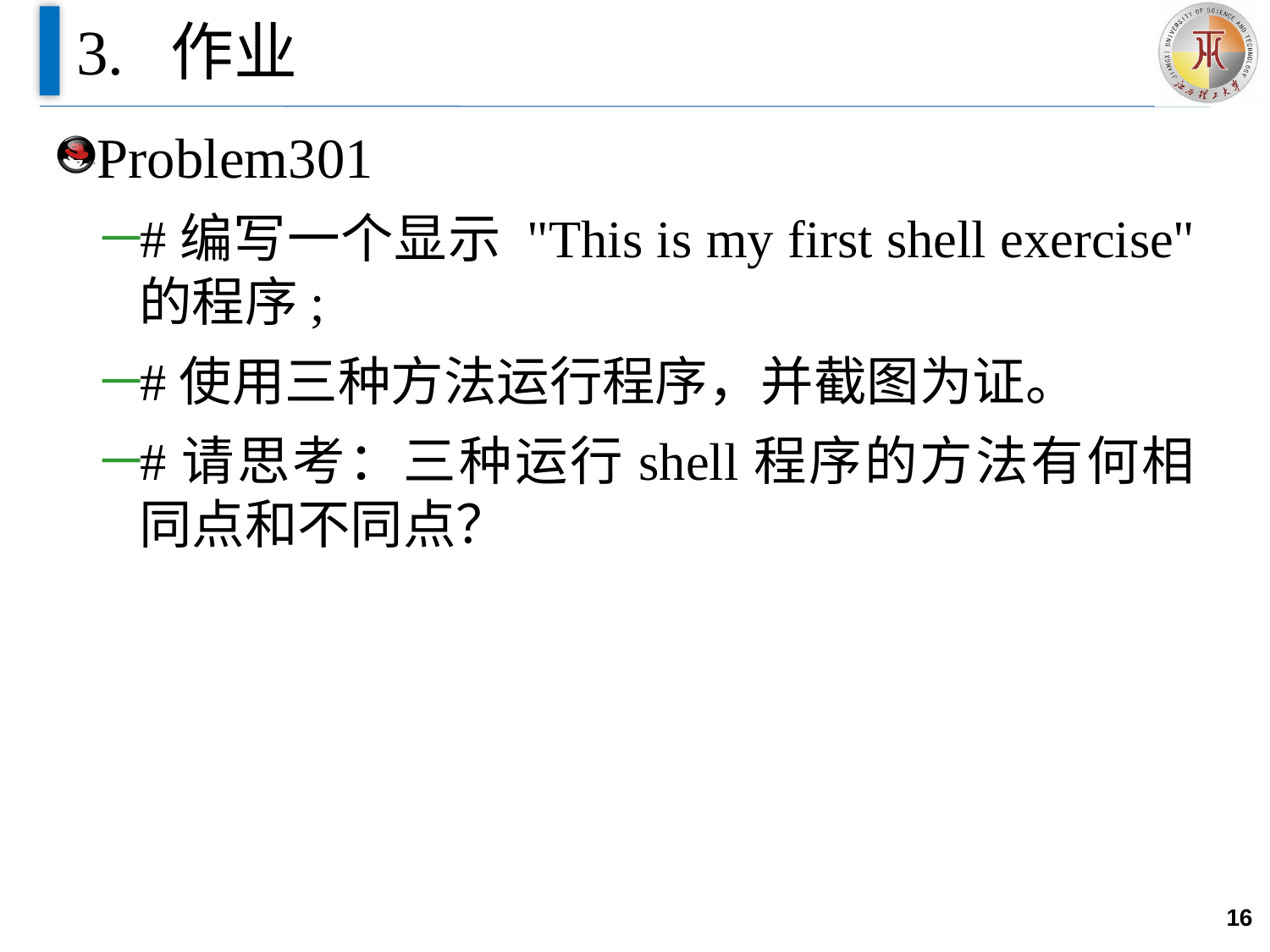

# 3.  作业
Problem301
#编写一个显示 "This is my first shell exercise" 的程序;
#使用三种方法运行程序，并截图为证。
#请思考：三种运行shell程序的方法有何相同点和不同点？

16